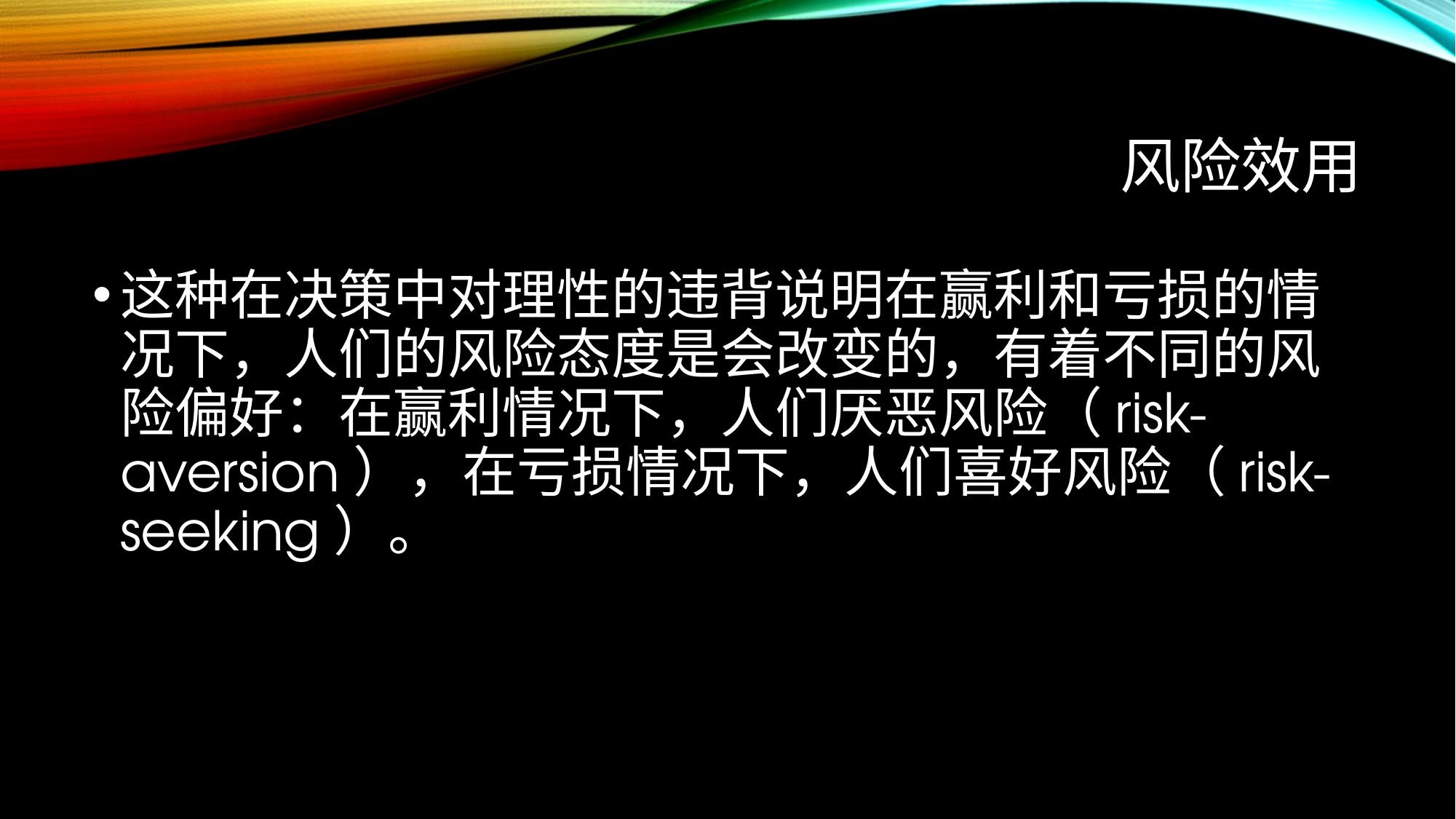

# 风险效用
这种在决策中对理性的违背说明在赢利和亏损的情况下，人们的风险态度是会改变的，有着不同的风险偏好：在赢利情况下，人们厌恶风险（risk-aversion），在亏损情况下，人们喜好风险（risk-seeking）。